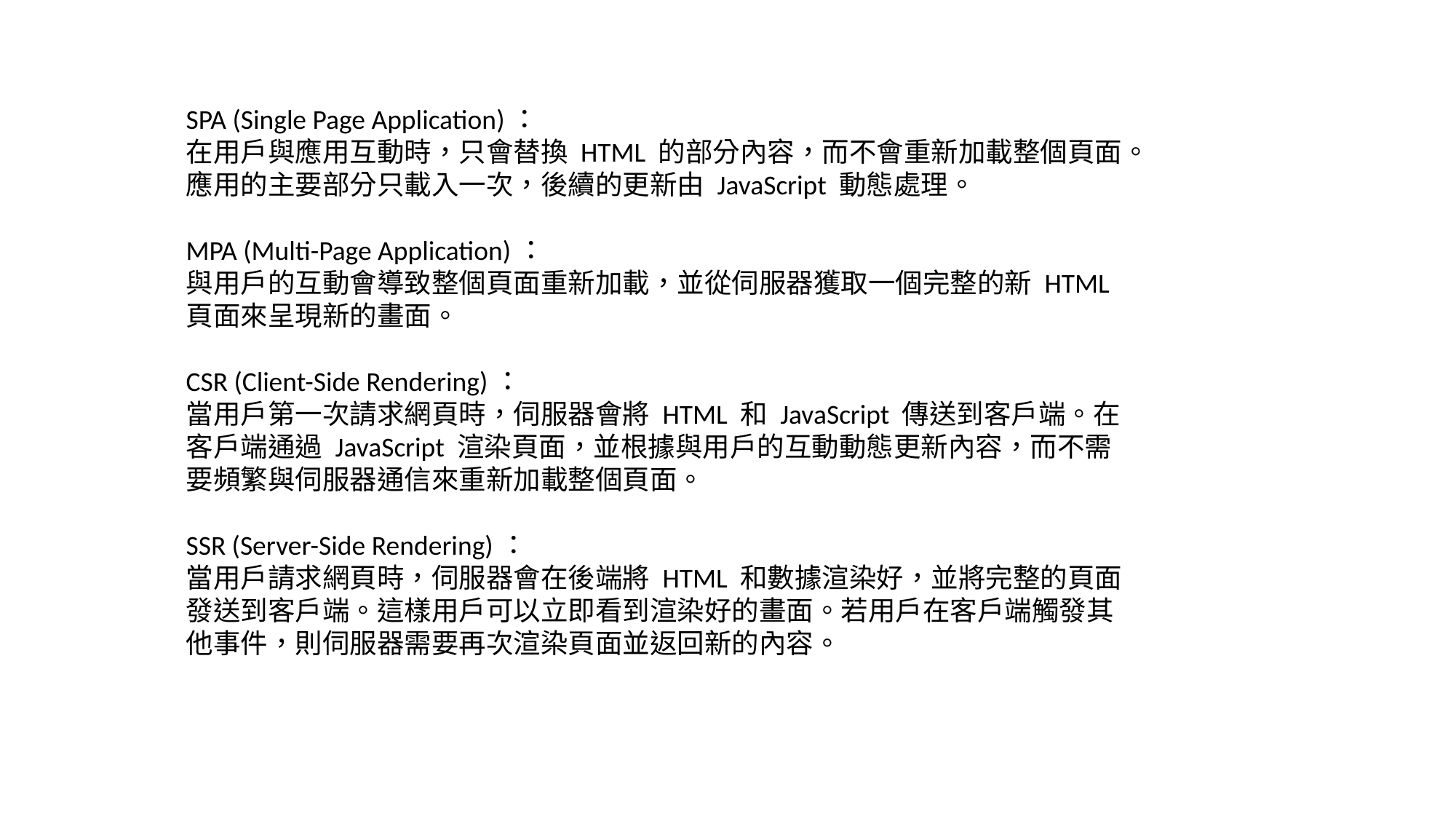

SPA (Single Page Application)：
在用戶與應用互動時，只會替換 HTML 的部分內容，而不會重新加載整個頁面。應用的主要部分只載入一次，後續的更新由 JavaScript 動態處理。

MPA (Multi-Page Application)：
與用戶的互動會導致整個頁面重新加載，並從伺服器獲取一個完整的新 HTML 頁面來呈現新的畫面。

CSR (Client-Side Rendering)：
當用戶第一次請求網頁時，伺服器會將 HTML 和 JavaScript 傳送到客戶端。在客戶端通過 JavaScript 渲染頁面，並根據與用戶的互動動態更新內容，而不需要頻繁與伺服器通信來重新加載整個頁面。

SSR (Server-Side Rendering)：
當用戶請求網頁時，伺服器會在後端將 HTML 和數據渲染好，並將完整的頁面發送到客戶端。這樣用戶可以立即看到渲染好的畫面。若用戶在客戶端觸發其他事件，則伺服器需要再次渲染頁面並返回新的內容。